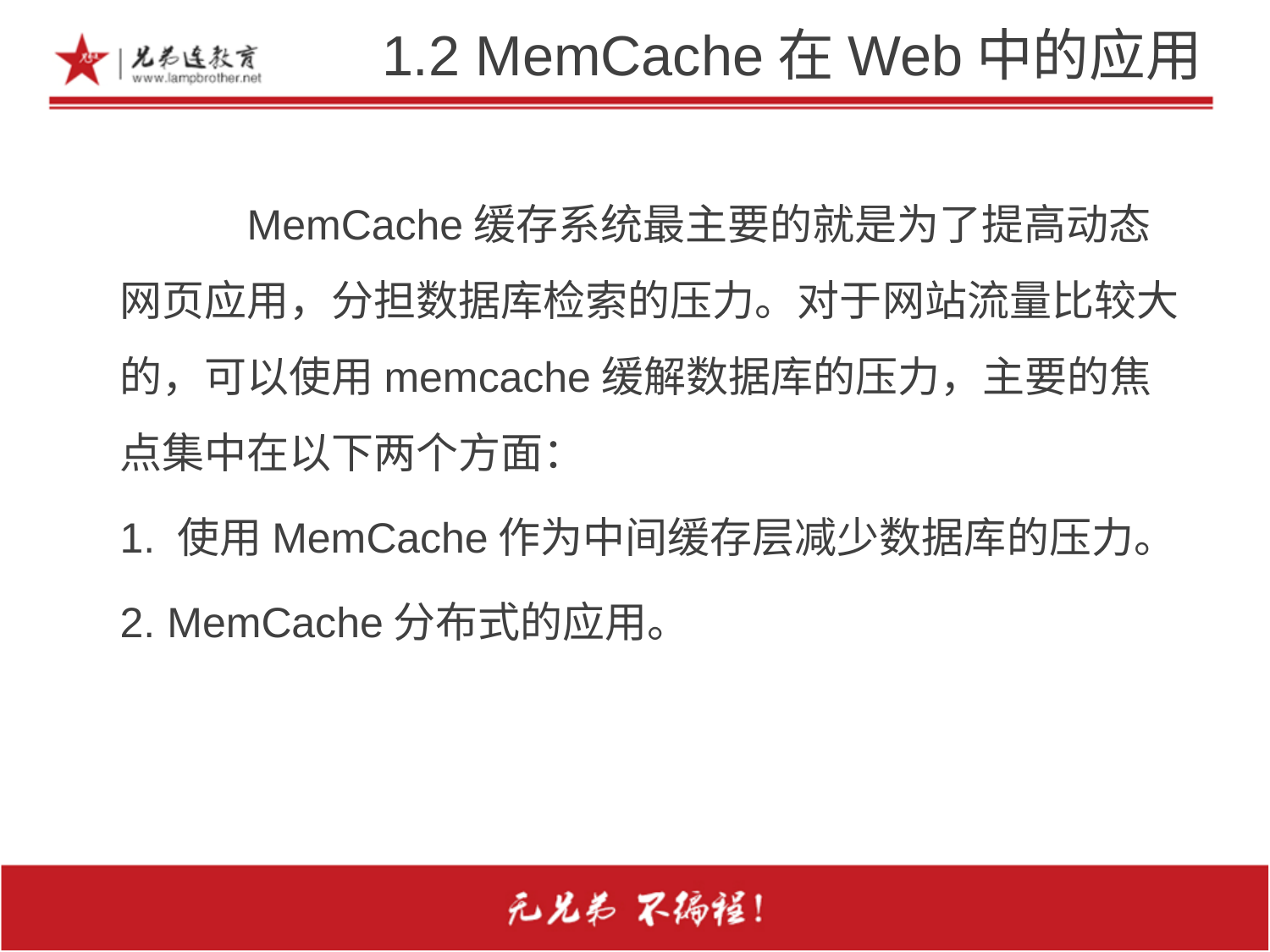

# 1.2 MemCache在Web中的应用
		MemCache缓存系统最主要的就是为了提高动态网页应用，分担数据库检索的压力。对于网站流量比较大的，可以使用memcache缓解数据库的压力，主要的焦点集中在以下两个方面：
	1. 使用MemCache作为中间缓存层减少数据库的压力。
	2. MemCache分布式的应用。